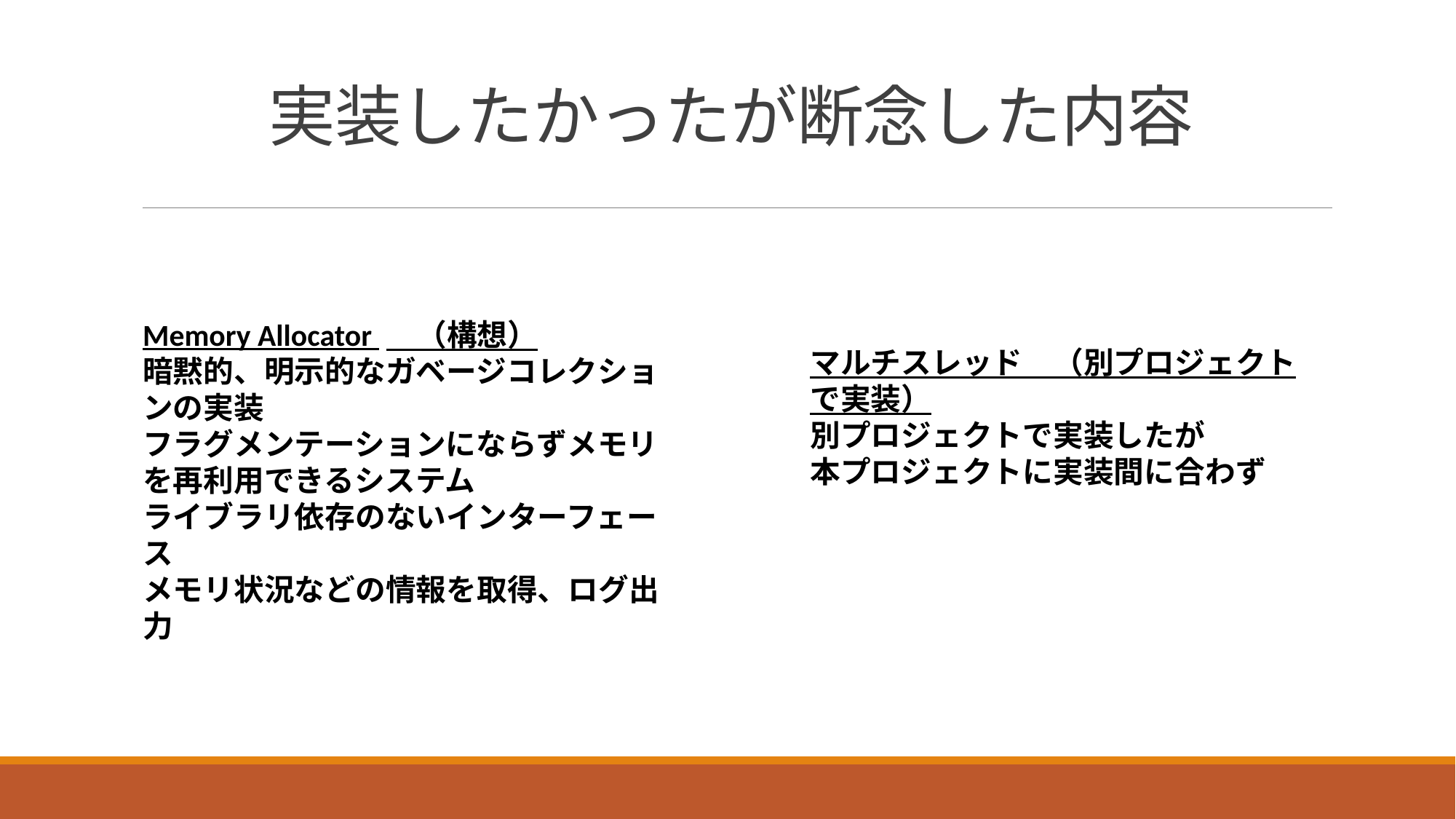

# 実装したかったが断念した内容
Memory Allocator 　（構想）
暗黙的、明示的なガベージコレクションの実装
フラグメンテーションにならずメモリを再利用できるシステム
ライブラリ依存のないインターフェース
メモリ状況などの情報を取得、ログ出力

マルチスレッド　（別プロジェクトで実装）
別プロジェクトで実装したが
本プロジェクトに実装間に合わず